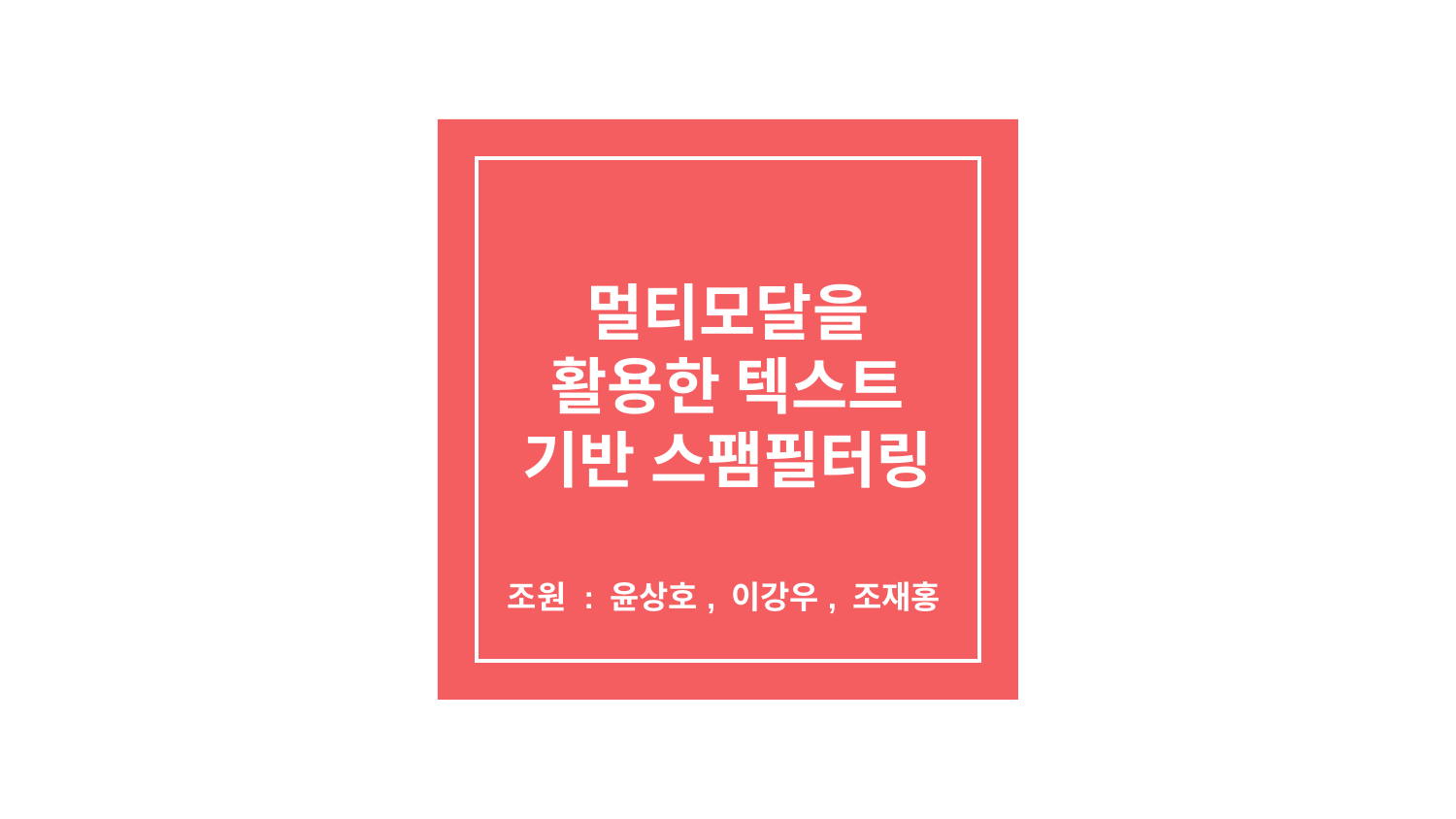

# 멀티모달을 활용한 텍스트 기반 스팸필터링
조원 : 윤상호, 이강우, 조재홍